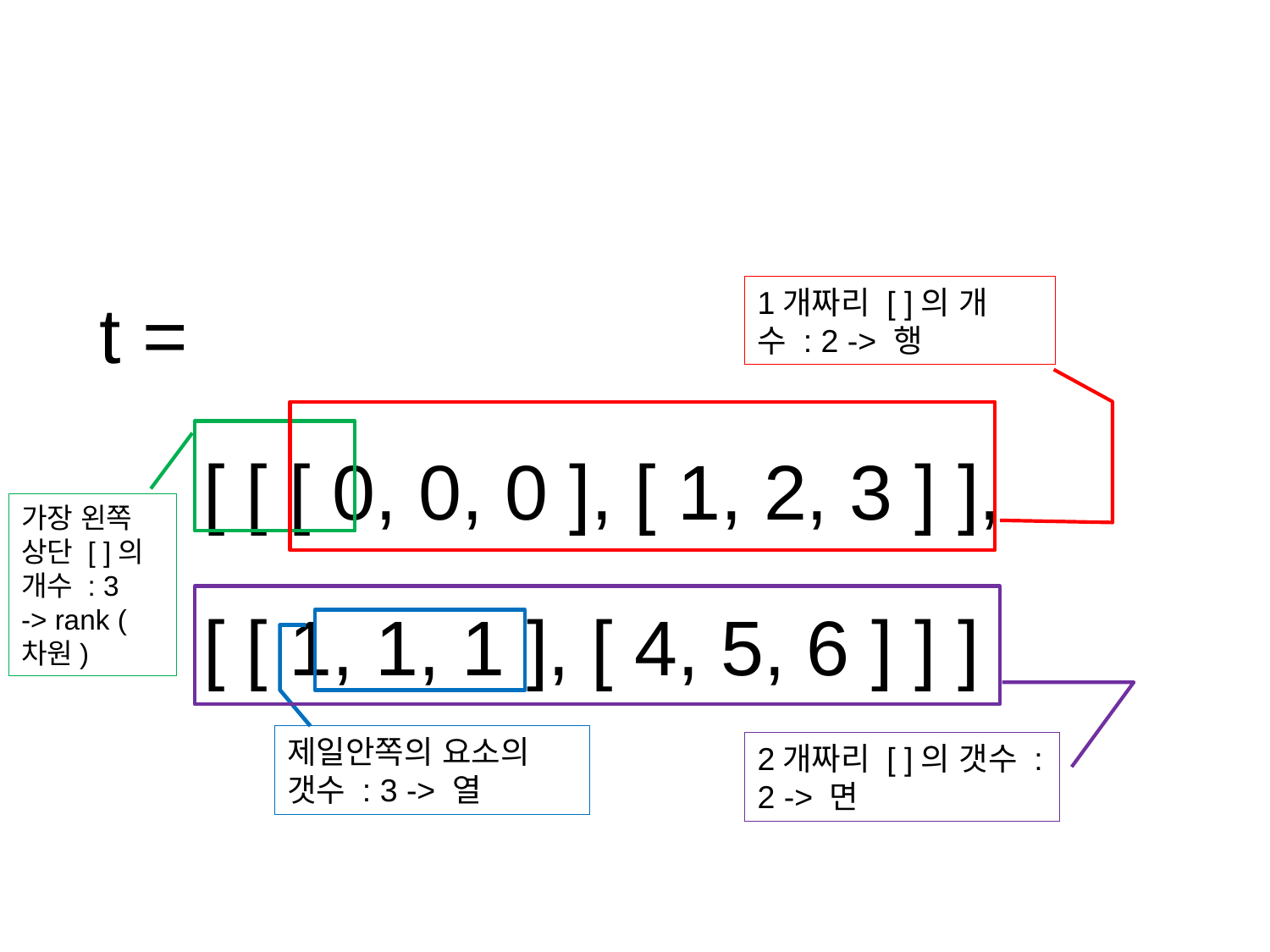

#
 t =
 	[ [ [ 0, 0, 0 ], [ 1, 2, 3 ] ],
	[ [ 1, 1, 1 ], [ 4, 5, 6 ] ] ]

1개짜리 [ ]의 개수 : 2 -> 행

가장 왼쪽 상단 [ ]의 개수 : 3
-> rank (차원)

제일안쪽의 요소의 갯수 : 3 -> 열
2개짜리 [ ]의 갯수 : 2 -> 면